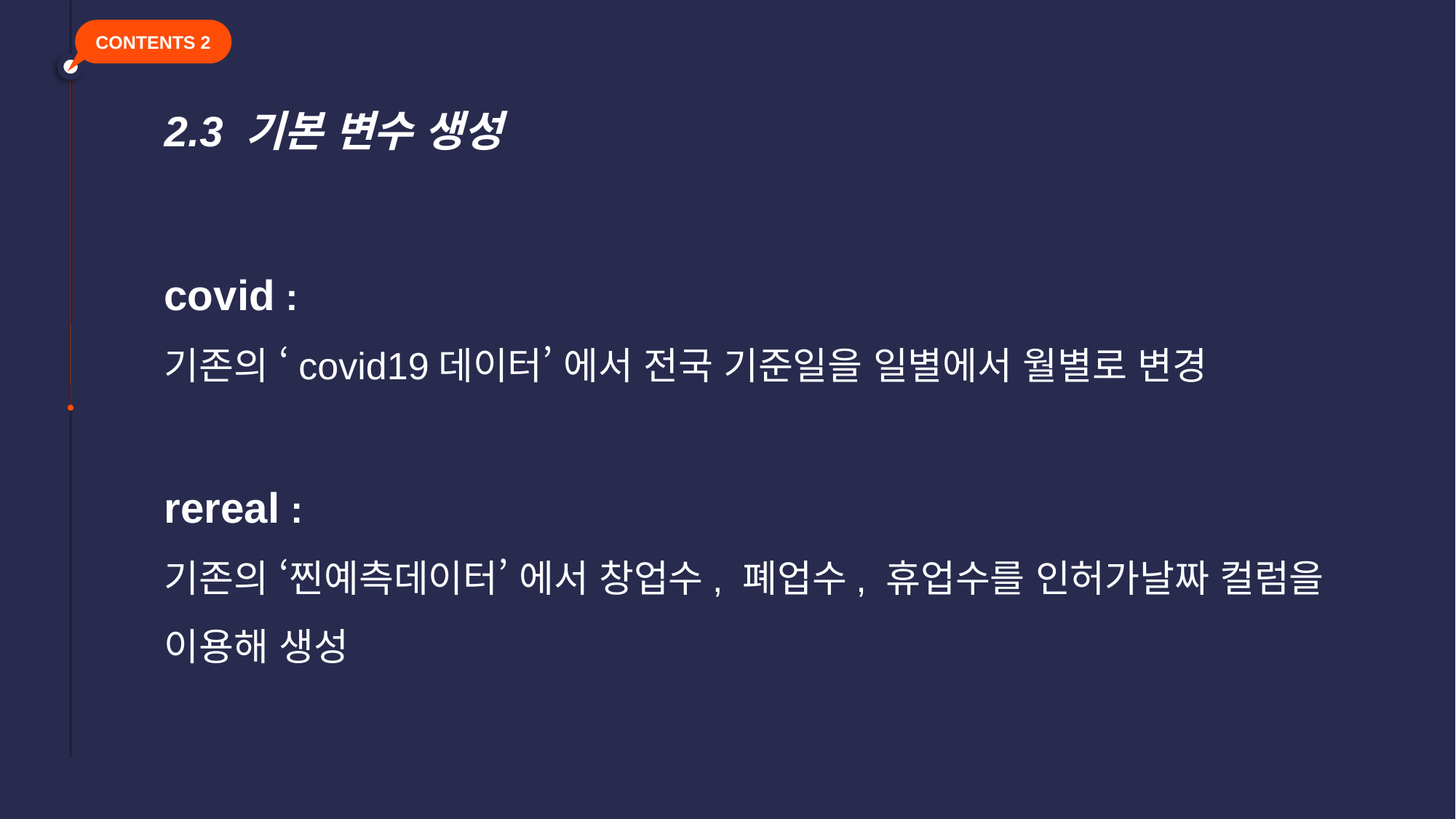

CONTENTS 2

2.3 기본 변수 생성
covid :
기존의 ‘covid19데이터’ 에서 전국 기준일을 일별에서 월별로 변경

rereal :
기존의 ‘찐예측데이터’ 에서 창업수, 폐업수, 휴업수를 인허가날짜 컬럼을 이용해 생성